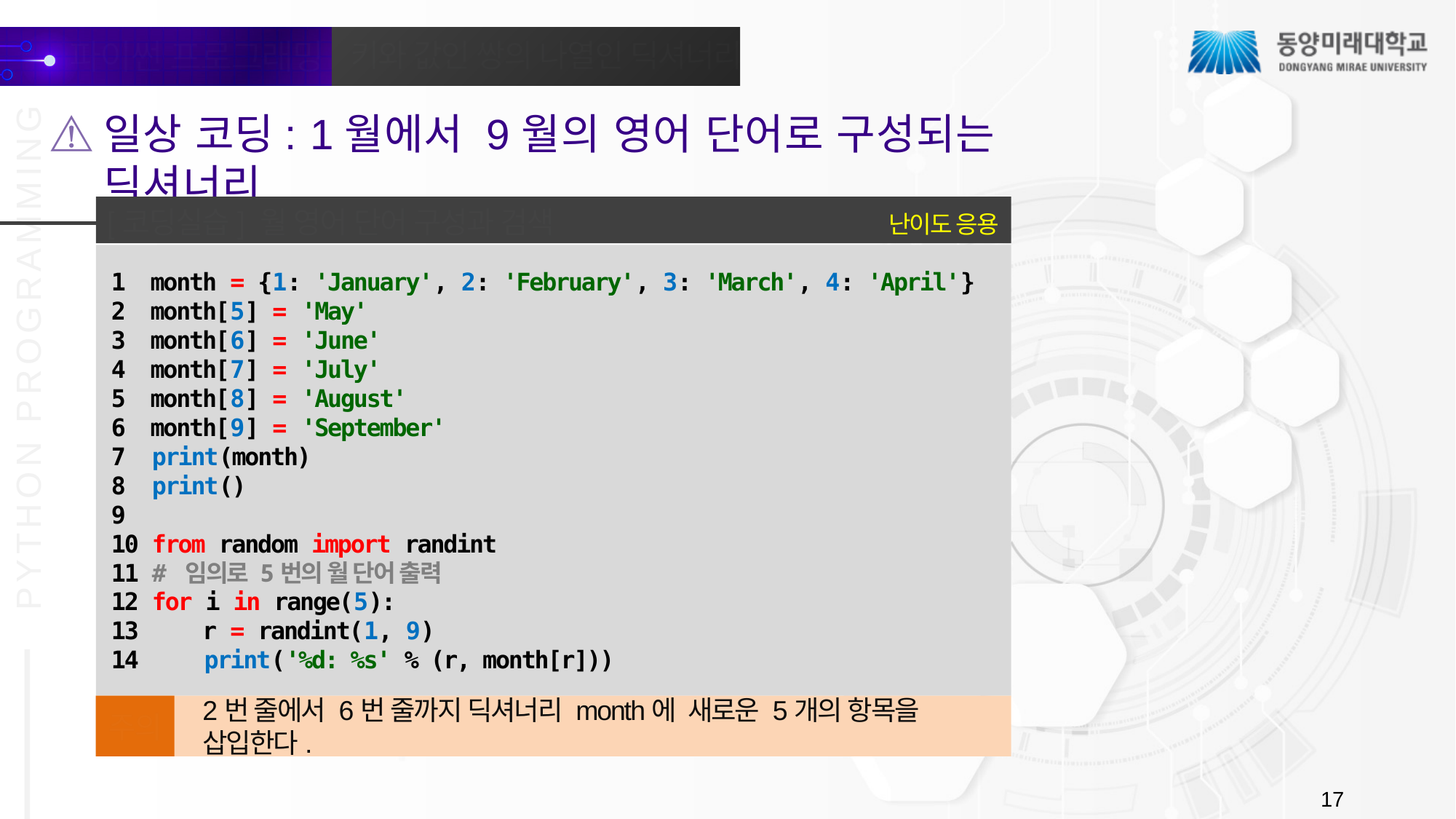

일상 코딩: 1월에서 9월의 영어 단어로 구성되는 딕셔너리

난이도 응용
[코딩실습] 월 영어 단어 구성과 검색
1  month = {1: 'January', 2: 'February', 3: 'March', 4: 'April'}
2  month[5] = 'May'
3  month[6] = 'June'
4  month[7] = 'July'
5  month[8] = 'August'
6  month[9] = 'September'
7  print(month)
8  print()
9
10 from random import randint
11 # 임의로 5번의 월 단어 출력
12 for i in range(5):
13     r = randint(1, 9)
14     print('%d: %s' % (r, month[r]))
2번 줄에서 6번 줄까지 딕셔너리 month에  새로운 5개의 항목을 삽입한다.
주의
17